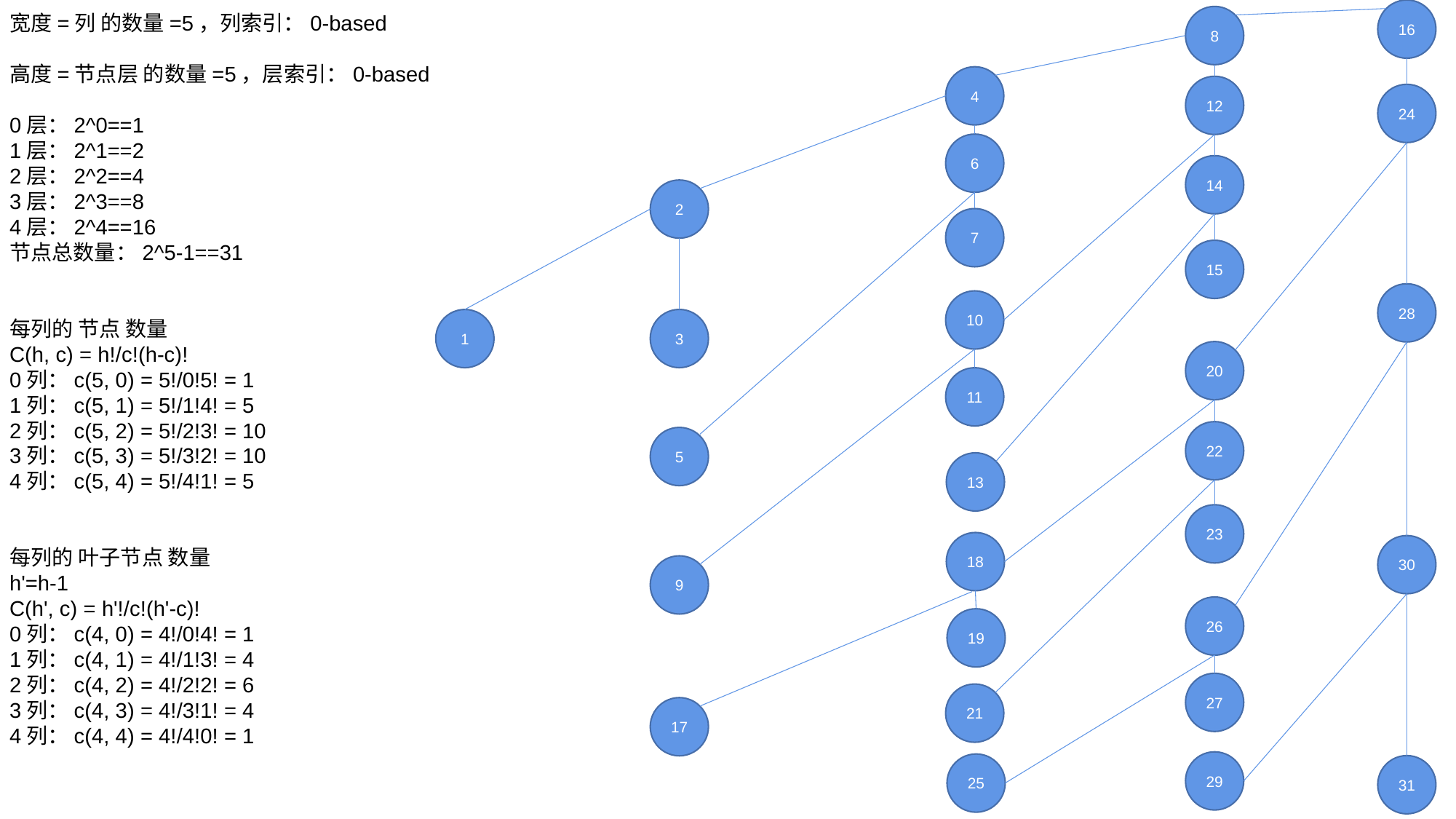

16
宽度=列 的数量=5，列索引：0-based

高度=节点层 的数量=5，层索引：0-based

0层：2^0==1
1层：2^1==2
2层：2^2==4
3层：2^3==8
4层：2^4==16
节点总数量：2^5-1==31

每列的 节点 数量
C(h, c) = h!/c!(h-c)!
0列：c(5, 0) = 5!/0!5! = 1
1列：c(5, 1) = 5!/1!4! = 5
2列：c(5, 2) = 5!/2!3! = 10
3列：c(5, 3) = 5!/3!2! = 10
4列：c(5, 4) = 5!/4!1! = 5

每列的 叶子节点 数量
h'=h-1
C(h', c) = h'!/c!(h'-c)!
0列：c(4, 0) = 4!/0!4! = 1
1列：c(4, 1) = 4!/1!3! = 4
2列：c(4, 2) = 4!/2!2! = 6
3列：c(4, 3) = 4!/3!1! = 4
4列：c(4, 4) = 4!/4!0! = 1
8
4
12
24
6
14
2
7
15
28
10
3
1
20
11
22
5
13
8
24
23
18
30
9
26
19
27
21
17
29
25
31